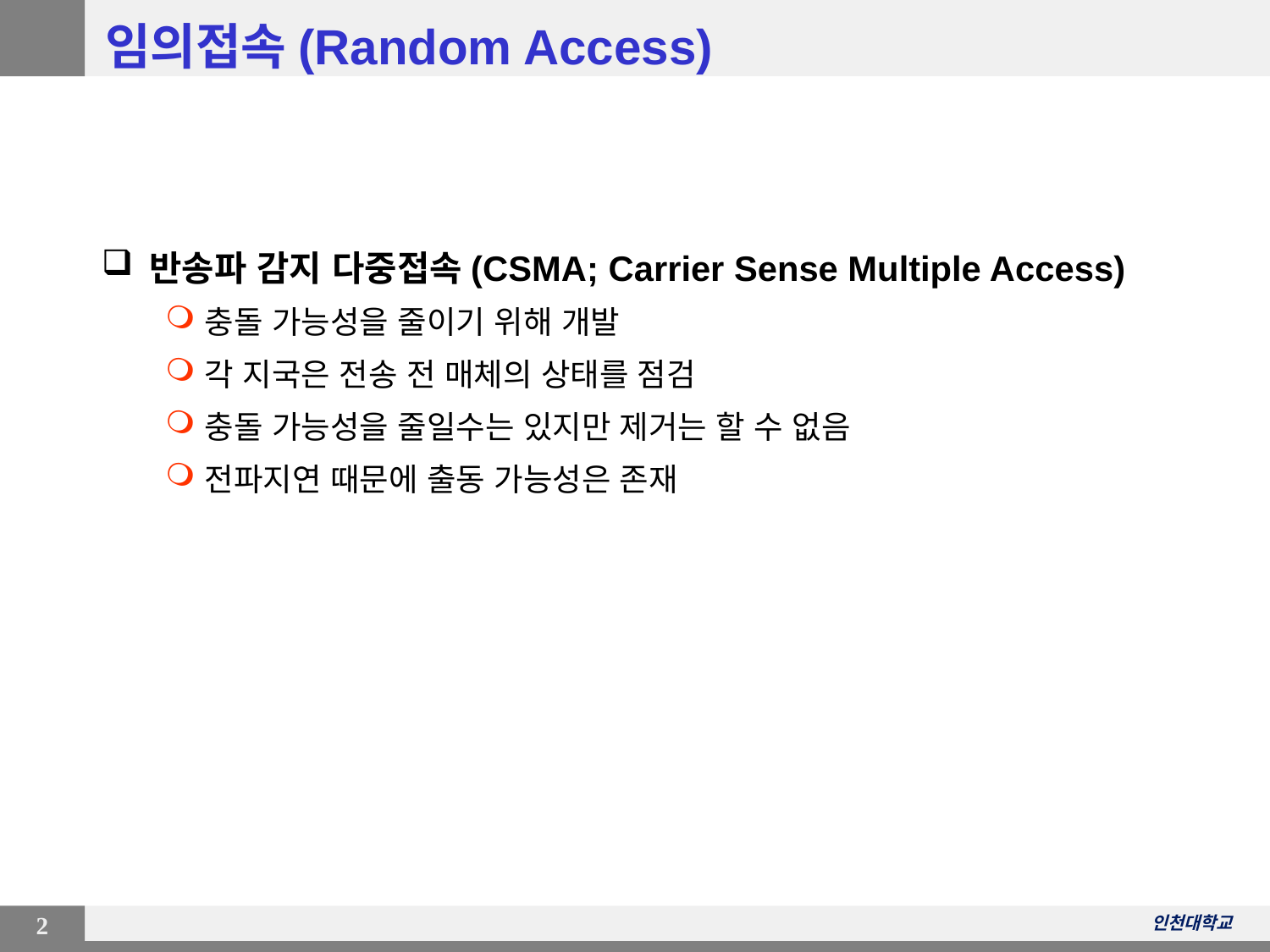

# 임의접속(Random Access)
반송파 감지 다중접속(CSMA; Carrier Sense Multiple Access)
충돌 가능성을 줄이기 위해 개발
각 지국은 전송 전 매체의 상태를 점검
충돌 가능성을 줄일수는 있지만 제거는 할 수 없음
전파지연 때문에 출동 가능성은 존재